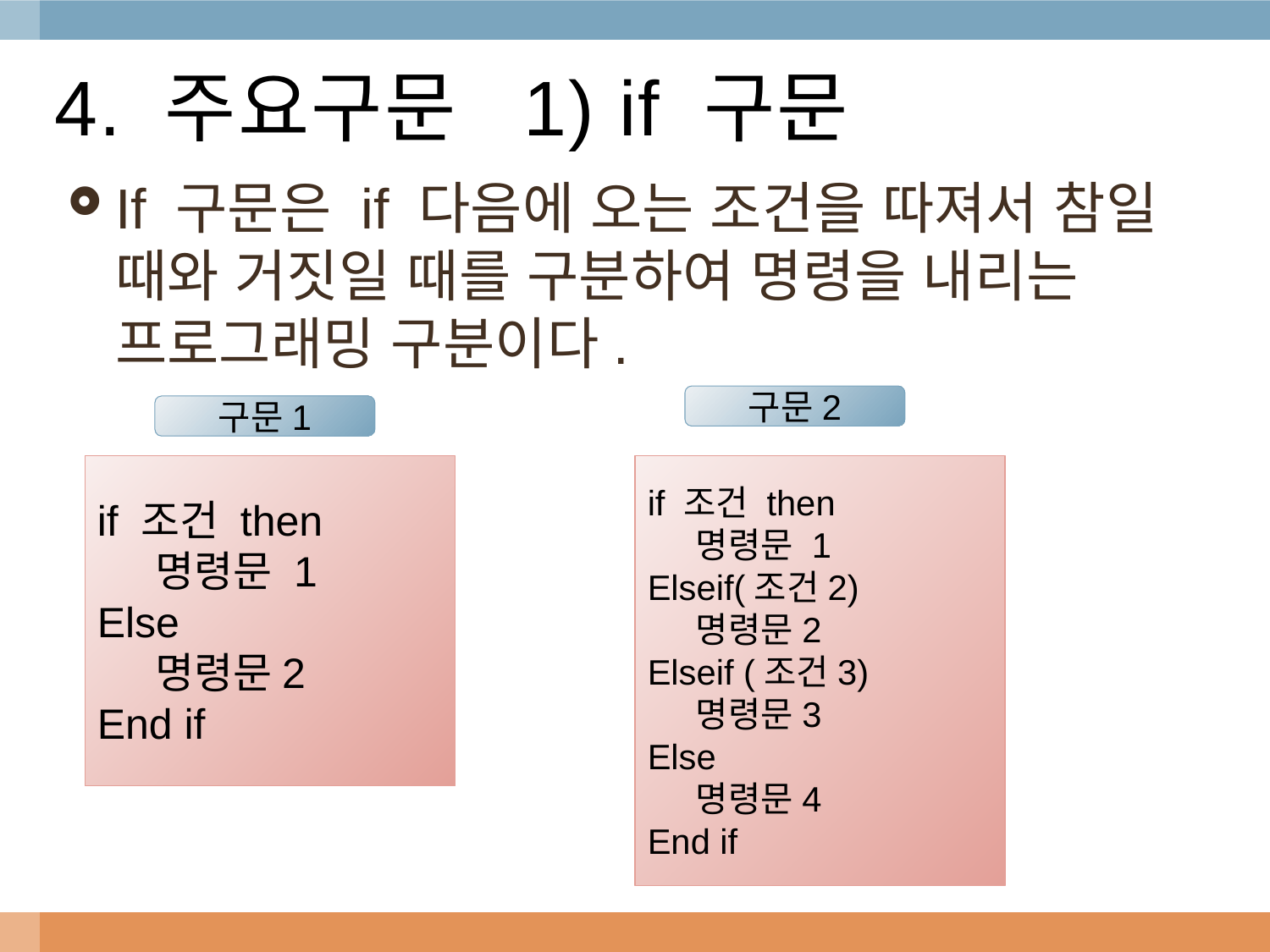

# 4. 주요구문  1) if 구문
If 구문은 if 다음에 오는 조건을 따져서 참일 때와 거짓일 때를 구분하여 명령을 내리는 프로그래밍 구분이다.
구문2
구문1
if 조건 then
    명령문 1
Else
    명령문2
End if
if 조건 then
    명령문 1
Elseif(조건2)
    명령문2
Elseif (조건3)
    명령문3
Else
    명령문4
End if